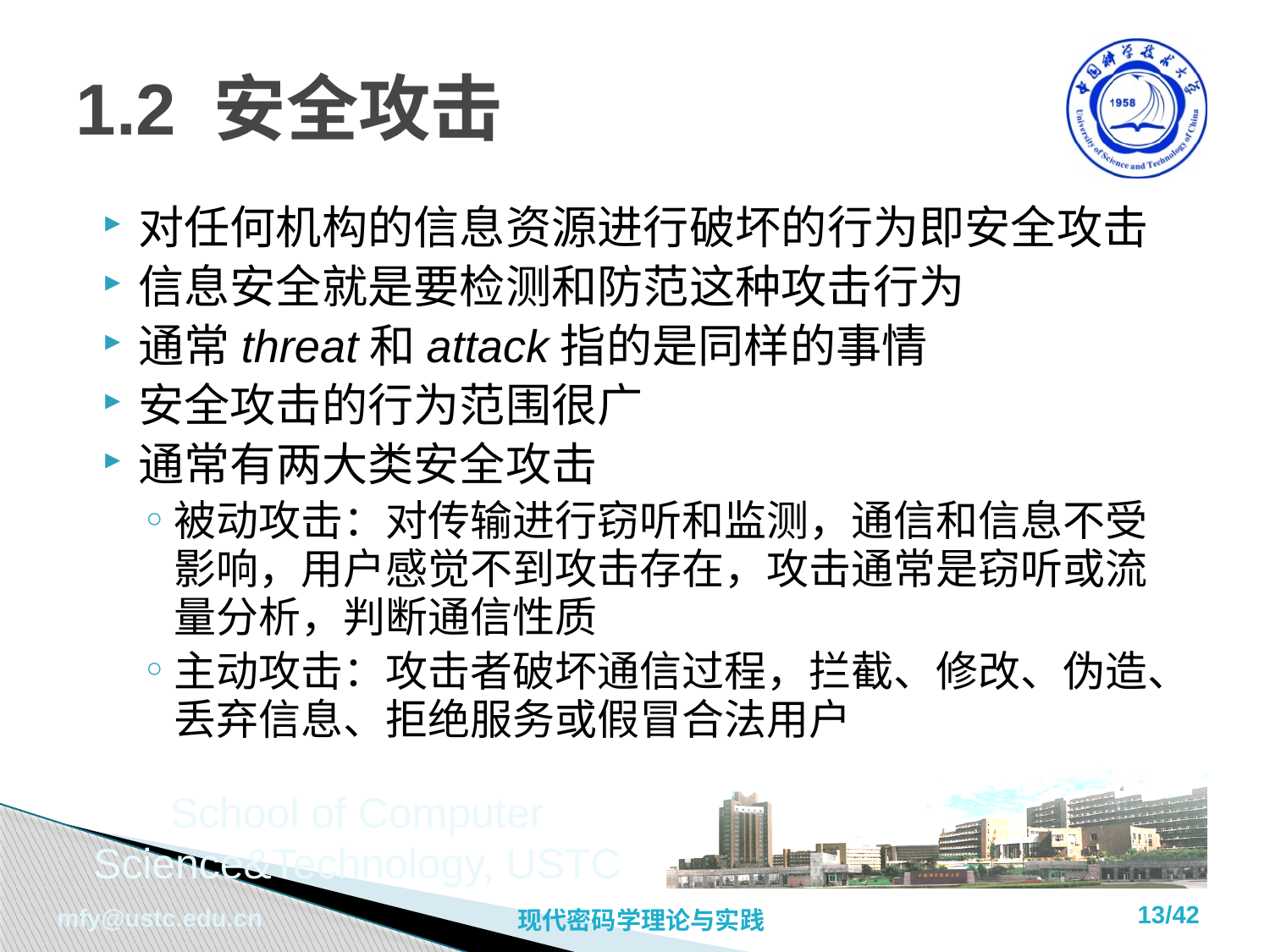

# 1.2 安全攻击
对任何机构的信息资源进行破坏的行为即安全攻击
信息安全就是要检测和防范这种攻击行为
通常threat和attack指的是同样的事情
安全攻击的行为范围很广
通常有两大类安全攻击
被动攻击：对传输进行窃听和监测，通信和信息不受影响，用户感觉不到攻击存在，攻击通常是窃听或流量分析，判断通信性质
主动攻击：攻击者破坏通信过程，拦截、修改、伪造、丢弃信息、拒绝服务或假冒合法用户